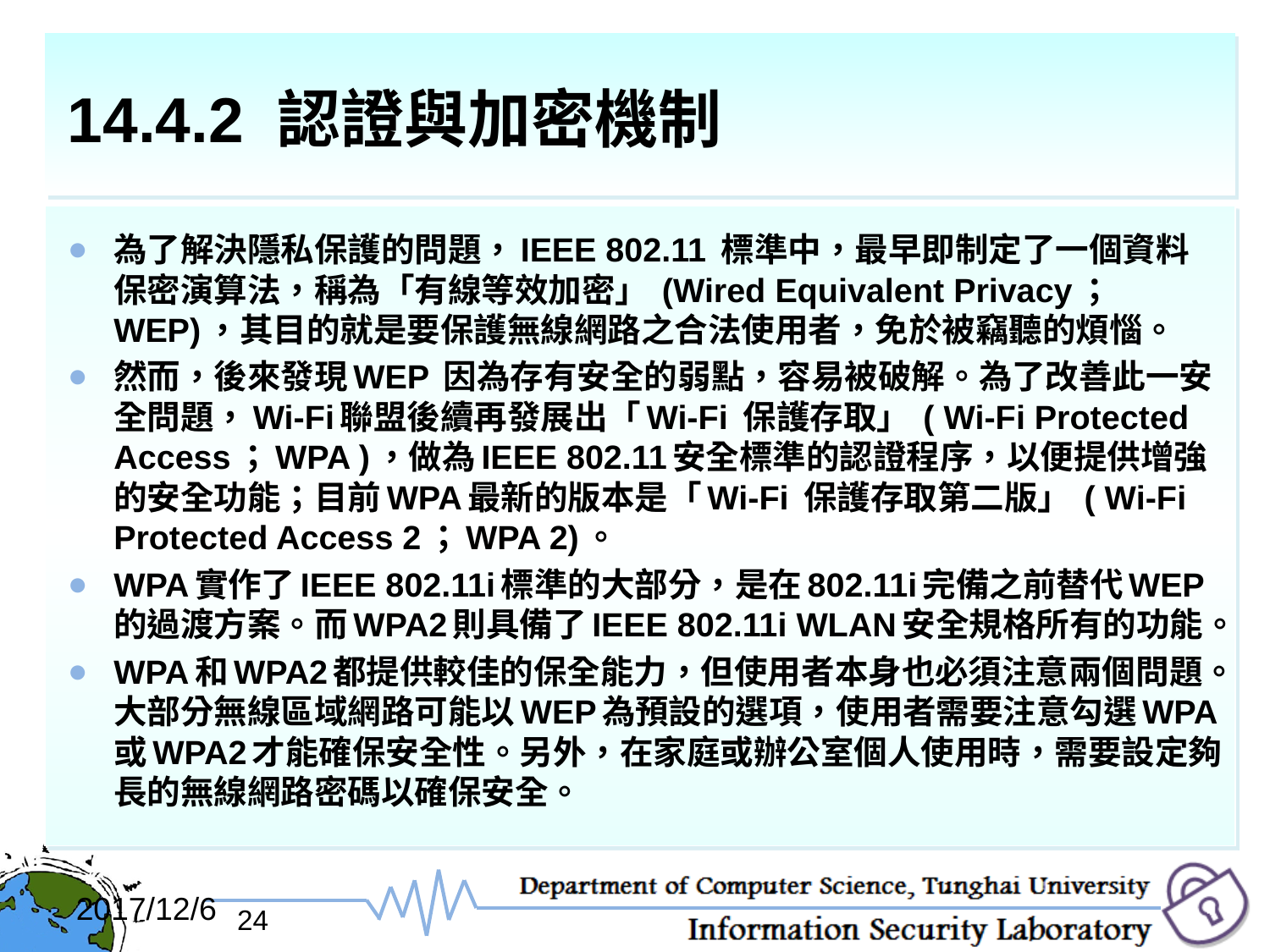

# 14.4.2 認證與加密機制
為了解決隱私保護的問題，IEEE 802.11 標準中，最早即制定了一個資料保密演算法，稱為「有線等效加密」 (Wired Equivalent Privacy；WEP)，其目的就是要保護無線網路之合法使用者，免於被竊聽的煩惱。
然而，後來發現WEP 因為存有安全的弱點，容易被破解。為了改善此一安全問題，Wi-Fi聯盟後續再發展出「Wi-Fi 保護存取」 ( Wi-Fi Protected Access；WPA )，做為IEEE 802.11安全標準的認證程序，以便提供增強的安全功能；目前WPA最新的版本是「Wi-Fi 保護存取第二版」 ( Wi-Fi Protected Access 2；WPA 2)。
WPA實作了IEEE 802.11i標準的大部分，是在802.11i完備之前替代WEP的過渡方案。而WPA2則具備了IEEE 802.11i WLAN安全規格所有的功能。
WPA和WPA2都提供較佳的保全能力，但使用者本身也必須注意兩個問題。大部分無線區域網路可能以WEP為預設的選項，使用者需要注意勾選WPA或WPA2才能確保安全性。另外，在家庭或辦公室個人使用時，需要設定夠長的無線網路密碼以確保安全。
2017/12/6
24